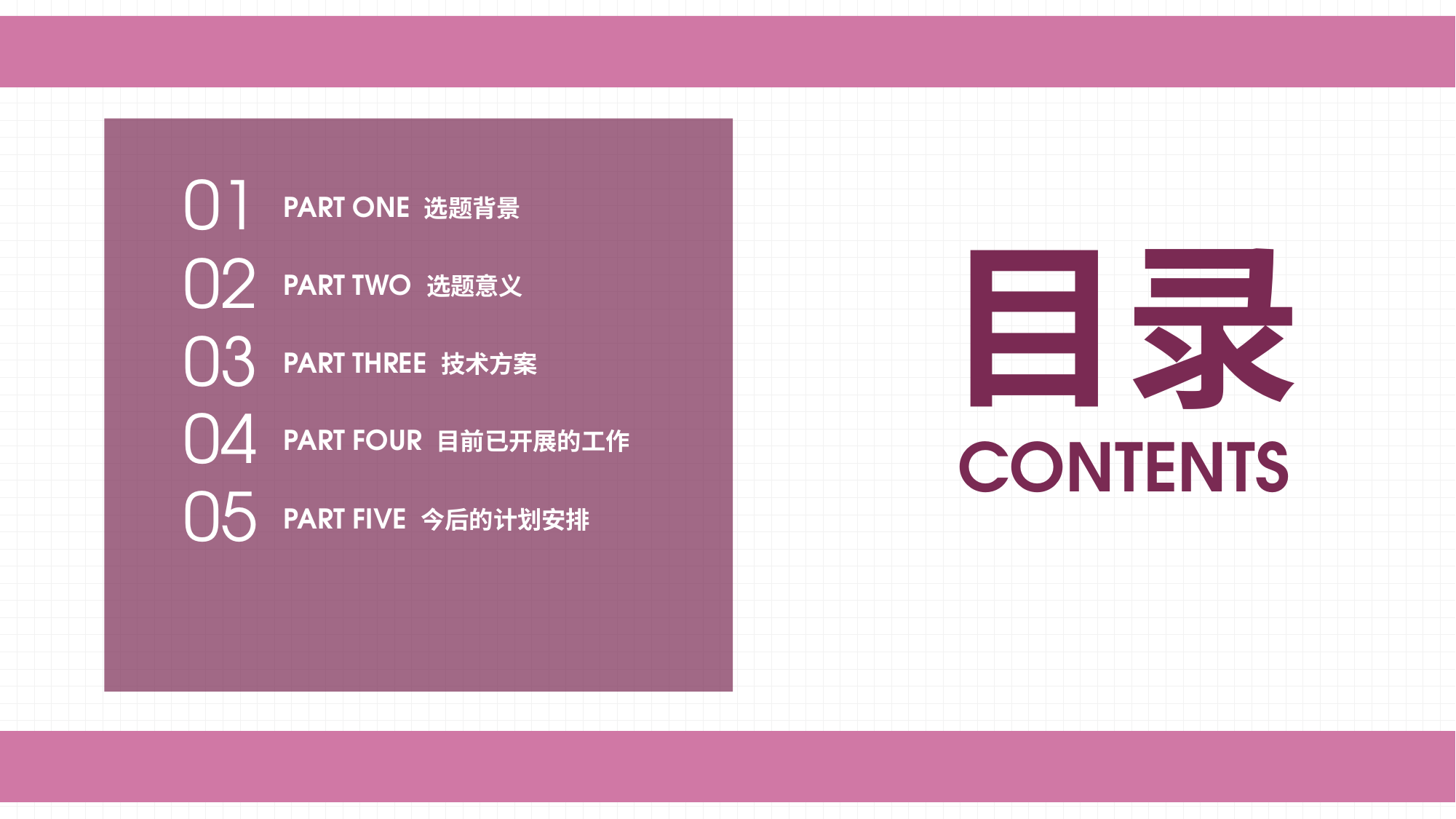

01
PART ONE 选题背景
目录
02
PART TWO 选题意义
03
PART THREE 技术方案
04
PART FOUR 目前已开展的工作
CONTENTS
05
PART FIVE 今后的计划安排